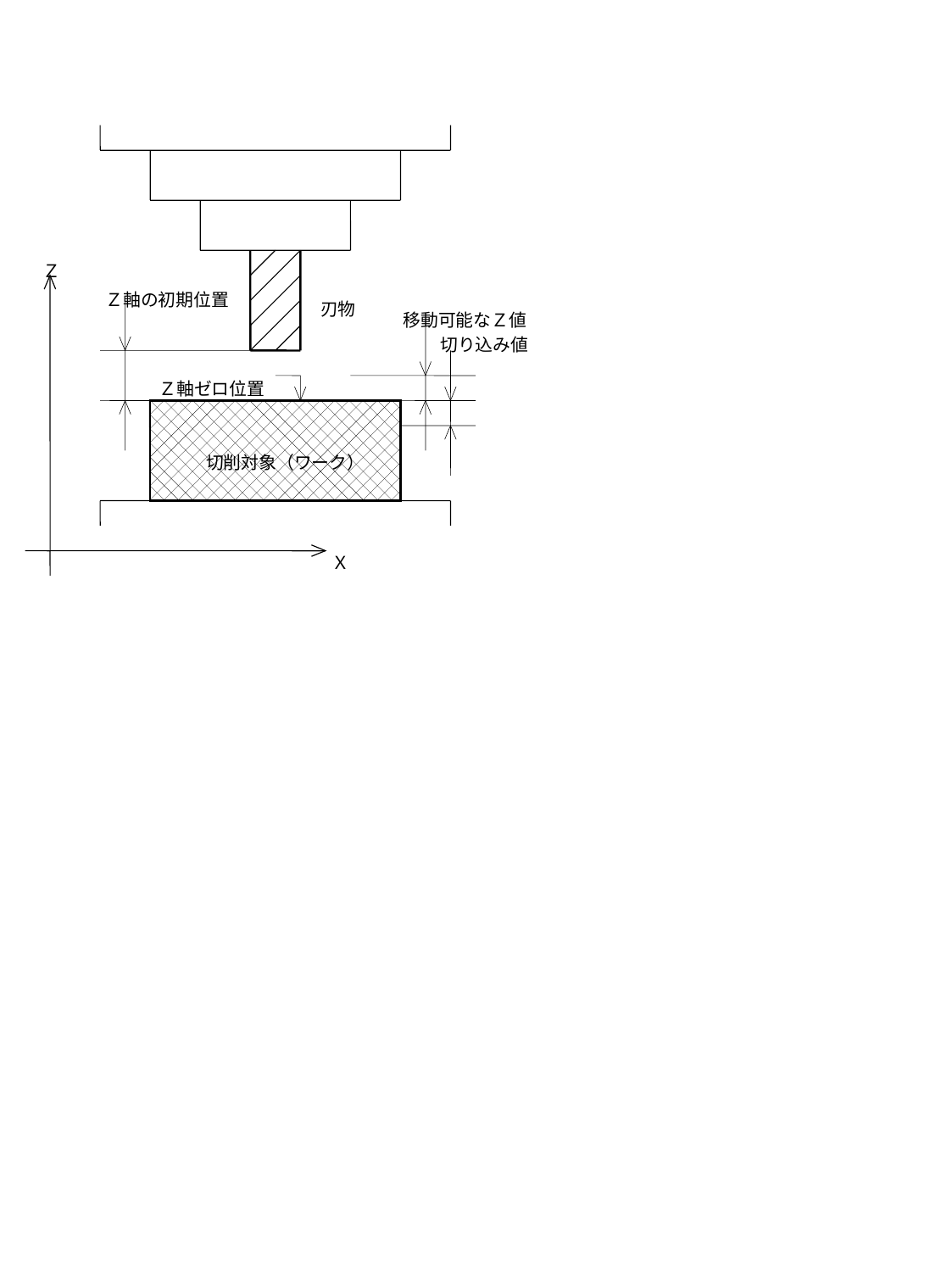

Ｚ

Ｚ軸の初期位置
刃物
移動可能なＺ値

切り込み値

Ｚ軸ゼロ位置

切削対象（ワーク）

Ｘ